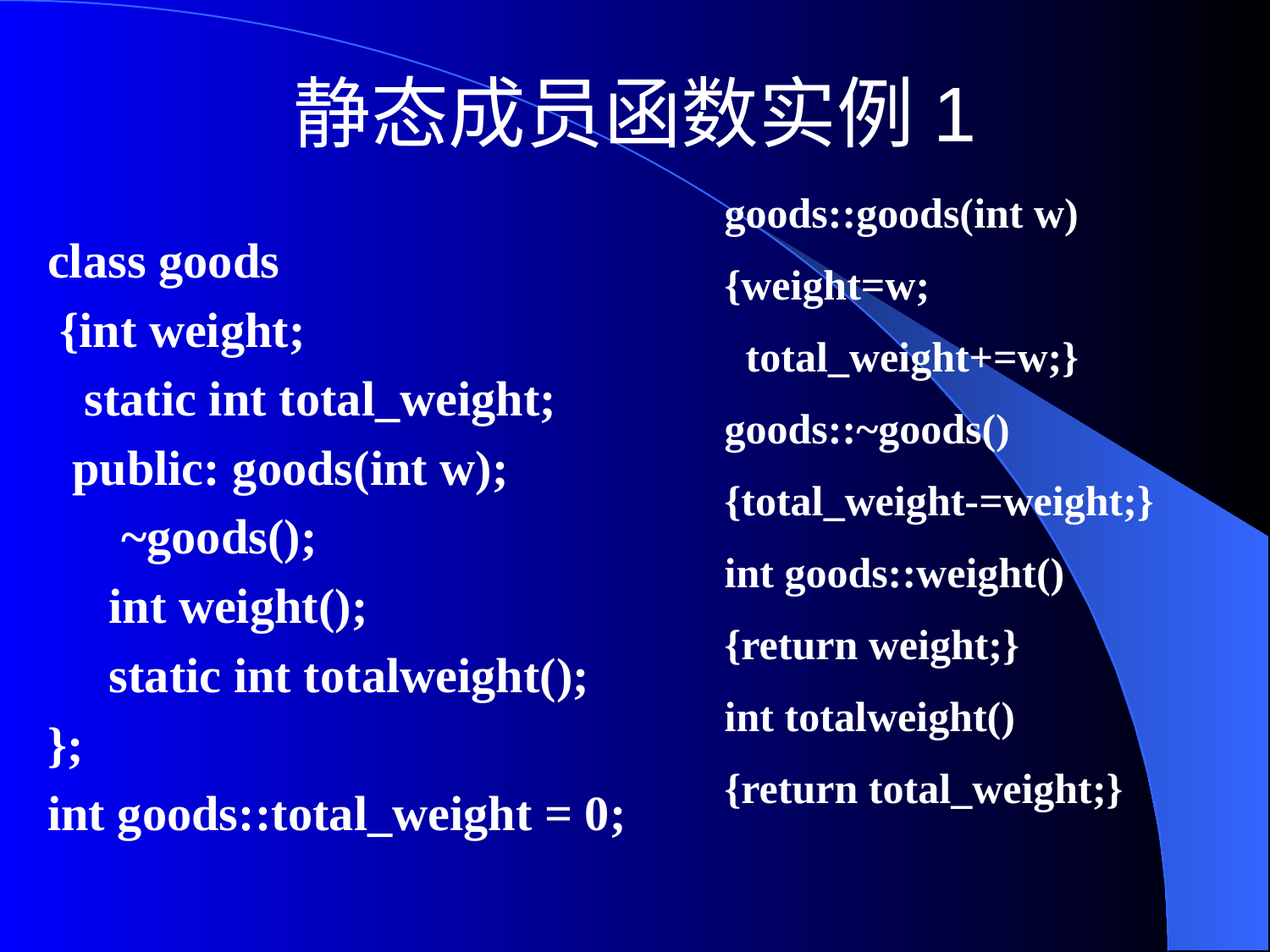

# 静态成员函数实例1
goods::goods(int w)
{weight=w;
  total_weight+=w;}
goods::~goods()
{total_weight-=weight;}
int goods::weight()
{return weight;}
int totalweight()
{return total_weight;}
class goods
 {int weight;
   static int total_weight;
  public: goods(int w);
      ~goods();
     int weight();
     static int totalweight();
};
int goods::total_weight = 0;